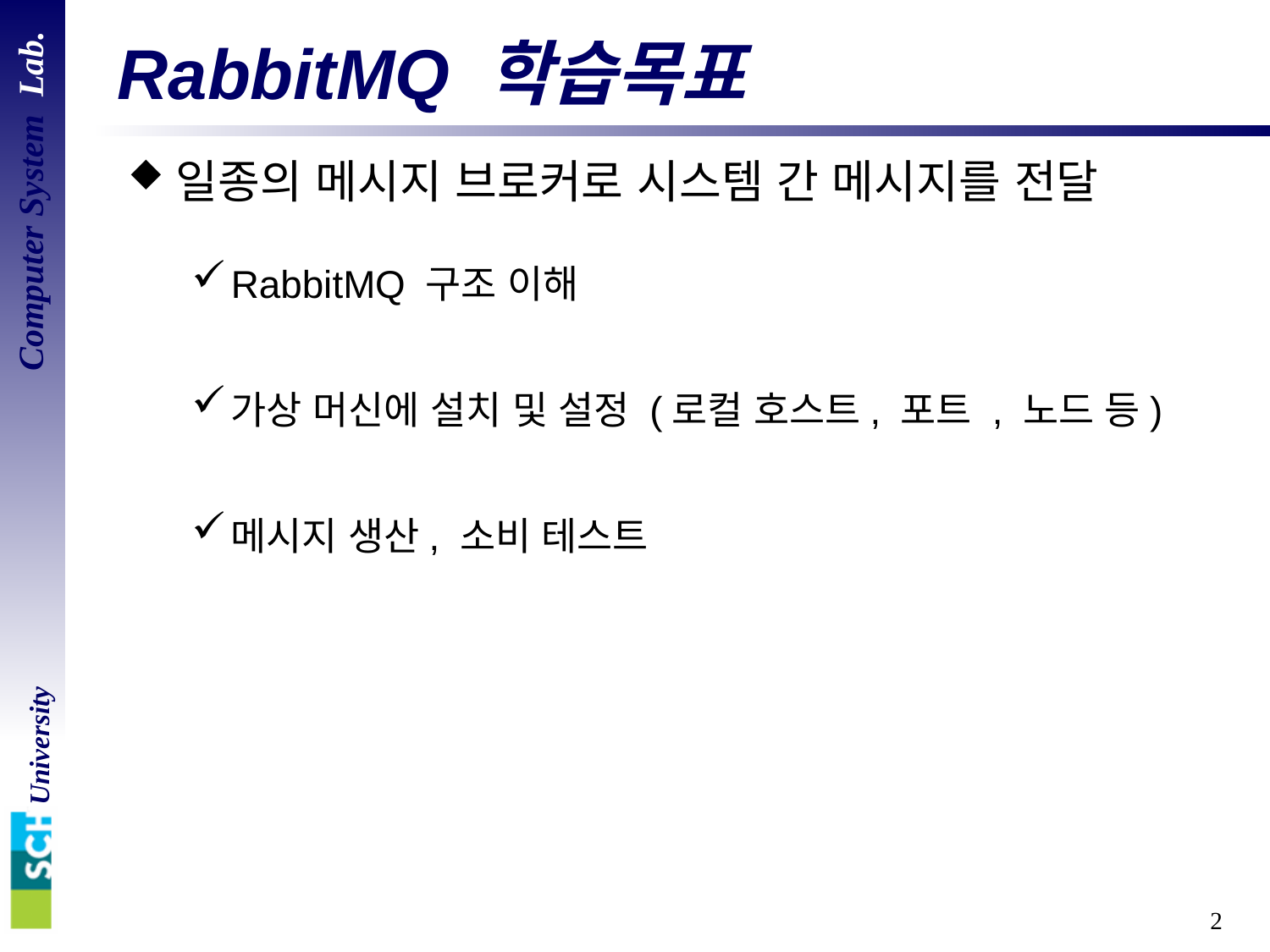

# RabbitMQ 학습목표
일종의 메시지 브로커로 시스템 간 메시지를 전달

RabbitMQ 구조 이해

가상 머신에 설치 및 설정 (로컬 호스트, 포트 , 노드 등)

메시지 생산, 소비 테스트